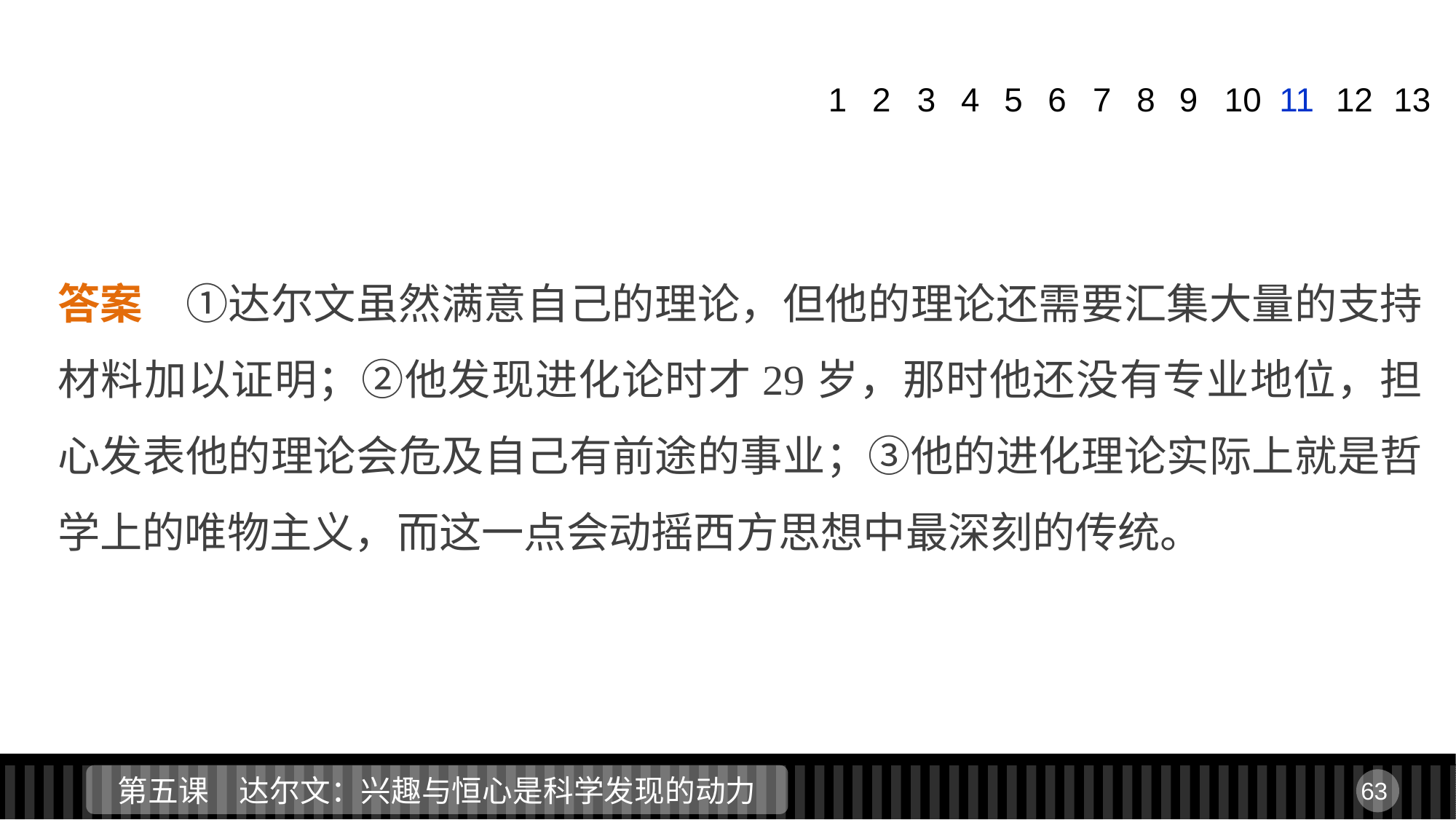

1
2
3
4
5
6
7
8
9
11
12
13
10
答案　①达尔文虽然满意自己的理论，但他的理论还需要汇集大量的支持材料加以证明；②他发现进化论时才29岁，那时他还没有专业地位，担心发表他的理论会危及自己有前途的事业；③他的进化理论实际上就是哲学上的唯物主义，而这一点会动摇西方思想中最深刻的传统。